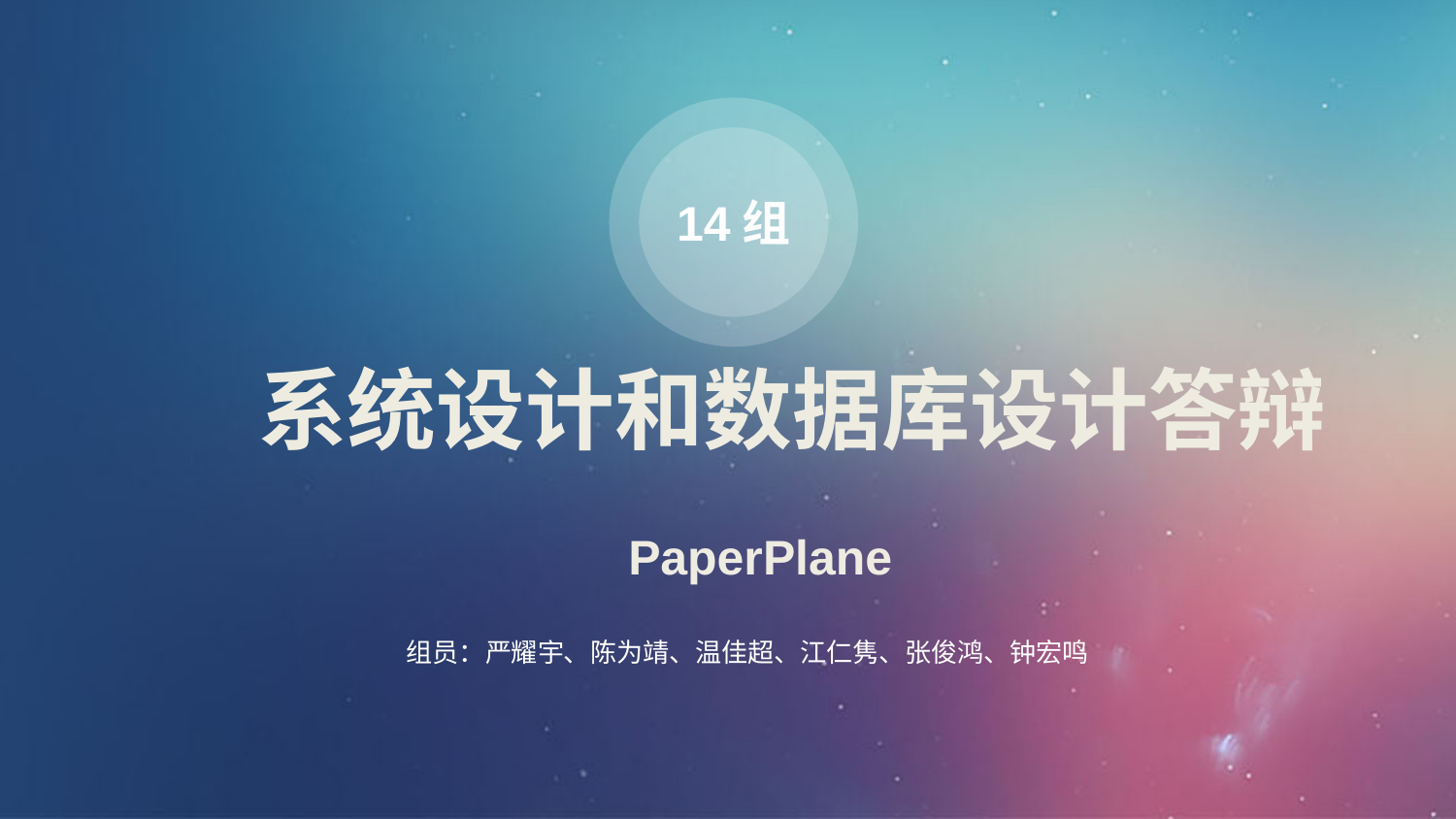

14组
 系统设计和数据库设计答辩
PaperPlane
组员：严耀宇、陈为靖、温佳超、江仁隽、张俊鸿、钟宏鸣